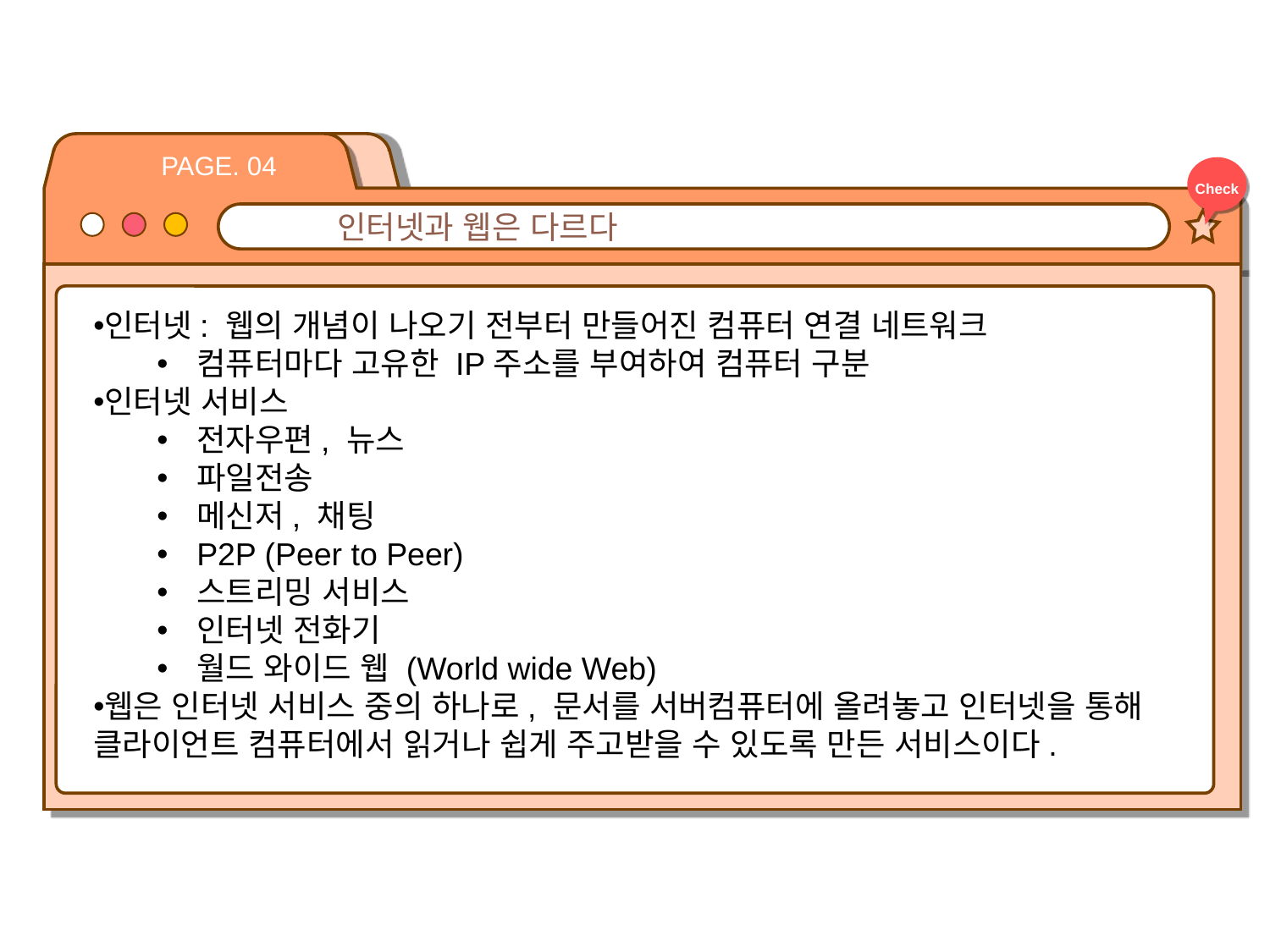

PAGE. 04
Check
🖥️ 인터넷과 웹은 다르다

인터넷: 웹의 개념이 나오기 전부터 만들어진 컴퓨터 연결 네트워크
컴퓨터마다 고유한 IP주소를 부여하여 컴퓨터 구분
인터넷 서비스
전자우편, 뉴스
파일전송
메신저, 채팅
P2P (Peer to Peer)
스트리밍 서비스
인터넷 전화기
월드 와이드 웹 (World wide Web)
웹은 인터넷 서비스 중의 하나로, 문서를 서버컴퓨터에 올려놓고 인터넷을 통해 클라이언트 컴퓨터에서 읽거나 쉽게 주고받을 수 있도록 만든 서비스이다.